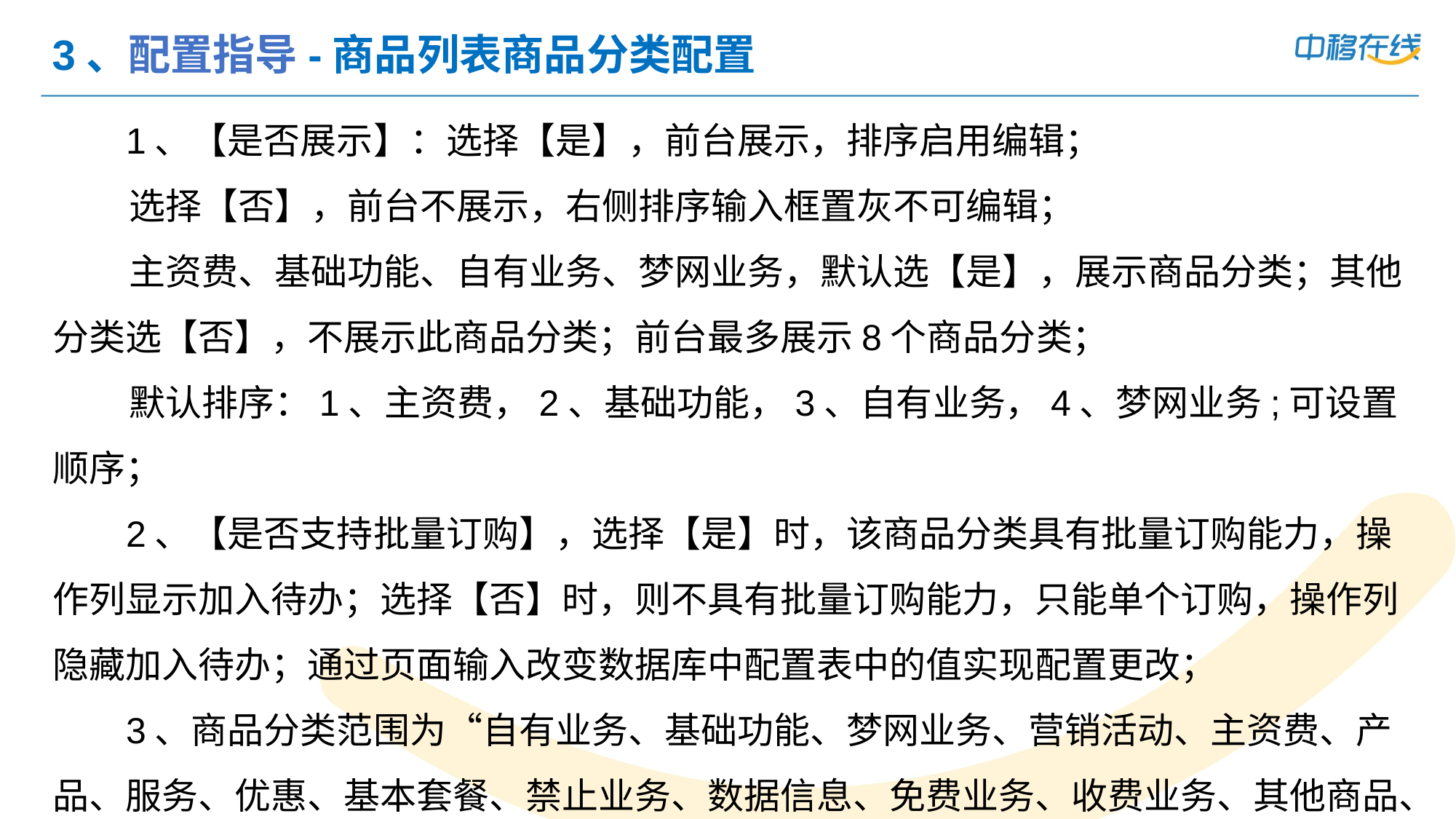

# 3、配置指导-商品列表商品分类配置
   1、【是否展示】：选择【是】，前台展示，排序启用编辑；
   选择【否】，前台不展示，右侧排序输入框置灰不可编辑；
   主资费、基础功能、自有业务、梦网业务，默认选【是】，展示商品分类；其他分类选【否】，不展示此商品分类；前台最多展示8个商品分类；
   默认排序：1、主资费，2、基础功能，3、自有业务，4、梦网业务;可设置顺序；
   2、【是否支持批量订购】，选择【是】时，该商品分类具有批量订购能力，操作列显示加入待办；选择【否】时，则不具有批量订购能力，只能单个订购，操作列隐藏加入待办；通过页面输入改变数据库中配置表中的值实现配置更改；
   3、商品分类范围为“自有业务、基础功能、梦网业务、营销活动、主资费、产品、服务、优惠、基本套餐、禁止业务、数据信息、免费业务、收费业务、其他商品、全部商品、热销商品、收藏夹”；